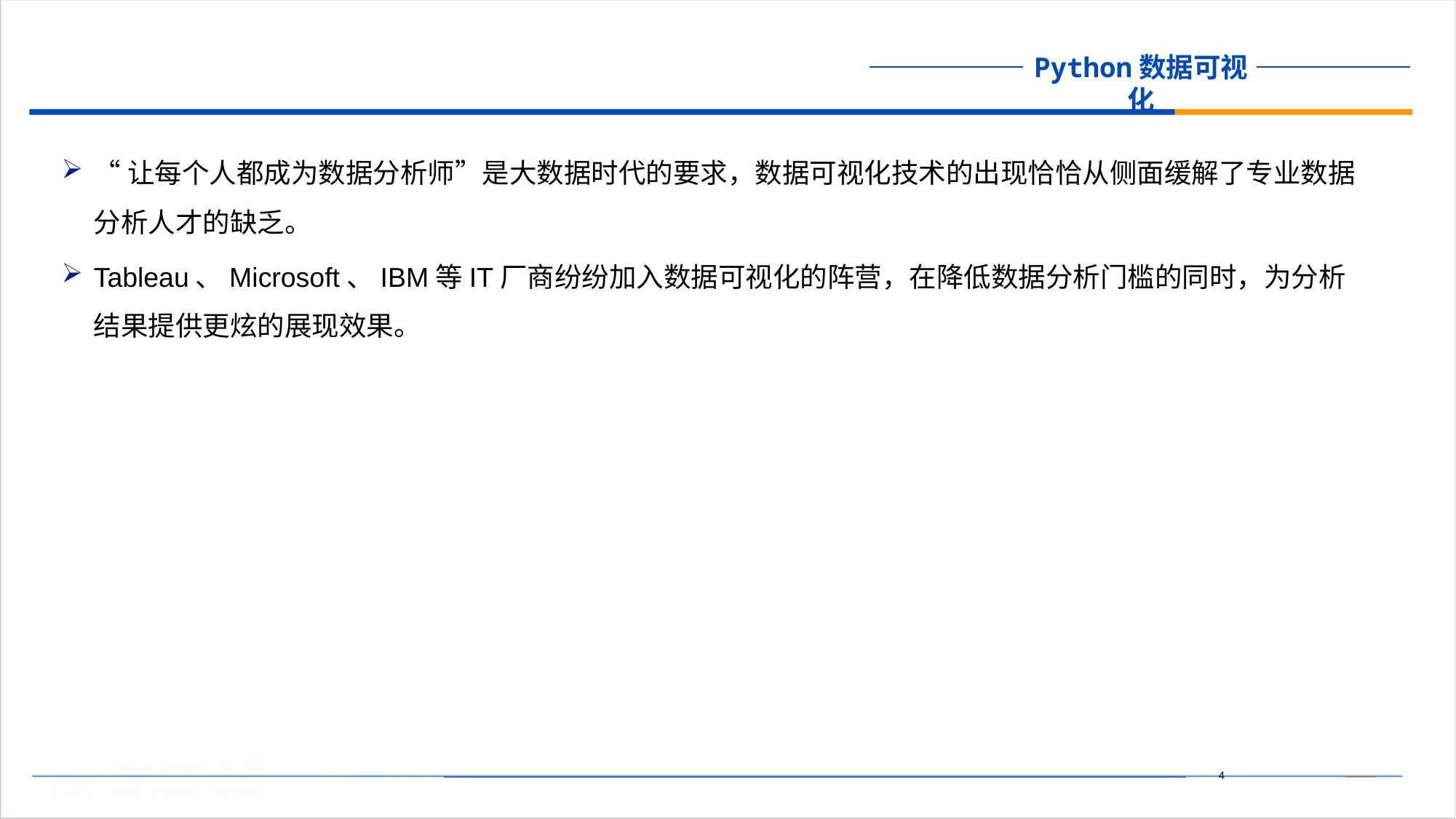

“让每个人都成为数据分析师”是大数据时代的要求，数据可视化技术的出现恰恰从侧面缓解了专业数据分析人才的缺乏。
Tableau、Microsoft、IBM等IT厂商纷纷加入数据可视化的阵营，在降低数据分析门槛的同时，为分析结果提供更炫的展现效果。